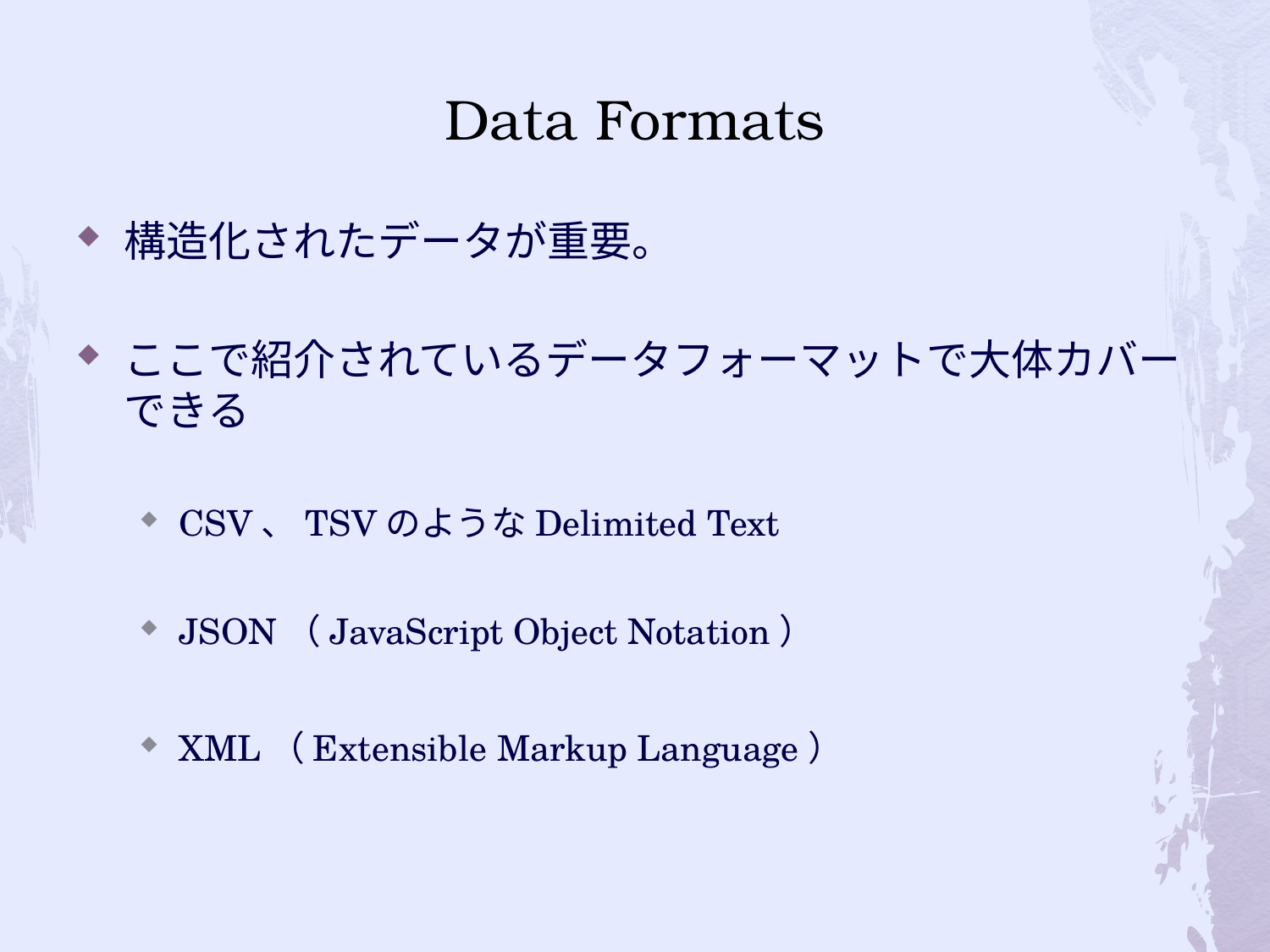

# Data Formats
構造化されたデータが重要。

ここで紹介されているデータフォーマットで大体カバーできる

CSV、TSVのようなDelimited Text

JSON（JavaScript Object Notation）

XML（Extensible Markup Language）